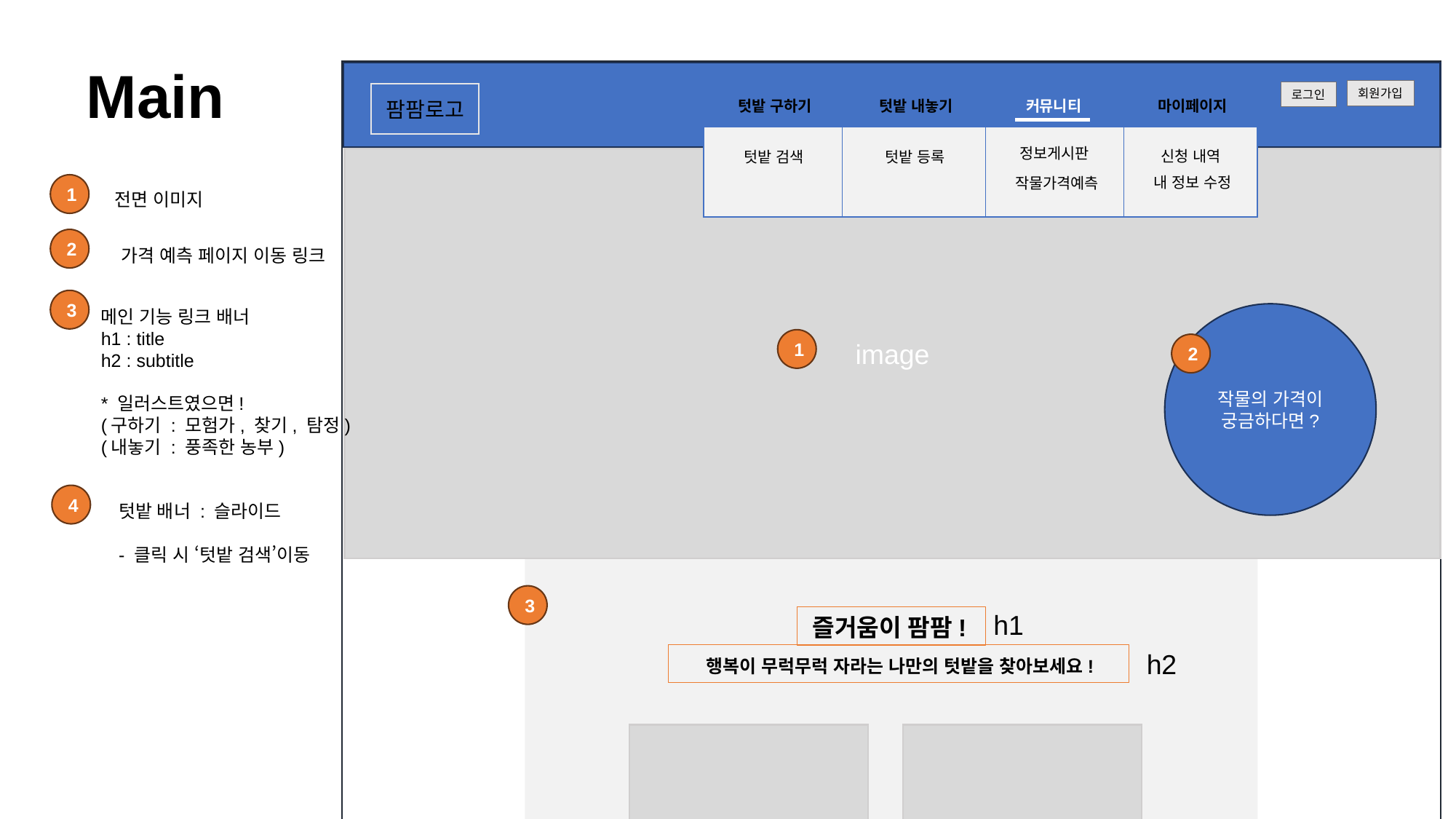

Main

회원가입
로그인
팜팜로고
텃밭 구하기
텃밭 내놓기
커뮤니티
마이페이지

정보게시판
신청 내역
텃밭 검색
텃밭 등록
image
전면 이미지
내 정보 수정
작물가격예측
1
가격 예측 페이지 이동 링크
2
메인 기능 링크 배너
h1 : title
h2 : subtitle
* 일러스트였으면!
(구하기 : 모험가, 찾기, 탐정)
(내놓기 : 풍족한 농부)
3
작물의 가격이 궁금하다면?
1
2
텃밭 배너 : 슬라이드
- 클릭 시 ‘텃밭 검색’이동
4
3
h1
즐거움이 팜팜!

h2

행복이 무럭무럭 자라는 나만의 텃밭을 찾아보세요!
텃밭 구하기
(Link-banner)

텃밭 내놓기
(Link-banner)

4

텃밭 소개
지금 바로 분양 가능한 텃밭
더보기 +

텃밭 이미지
텃밭 이미지

텃밭이름
텃밭이름
텃밭주소
텃밭주소

footer